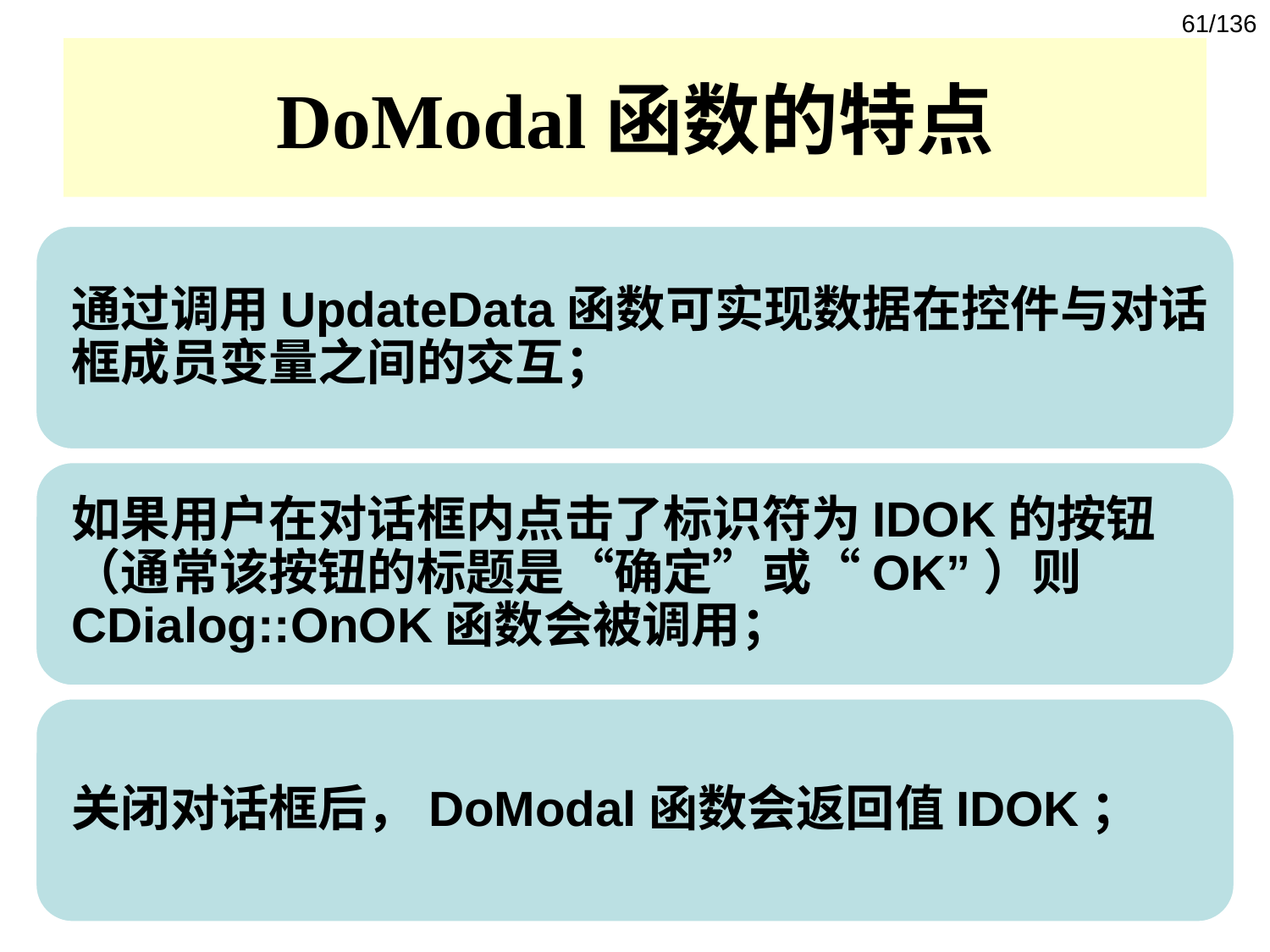

61/136
# DoModal函数的特点
通过调用UpdateData函数可实现数据在控件与对话框成员变量之间的交互；
如果用户在对话框内点击了标识符为IDOK的按钮（通常该按钮的标题是“确定”或“OK”）则CDialog::OnOK函数会被调用；
关闭对话框后，DoModal函数会返回值IDOK；